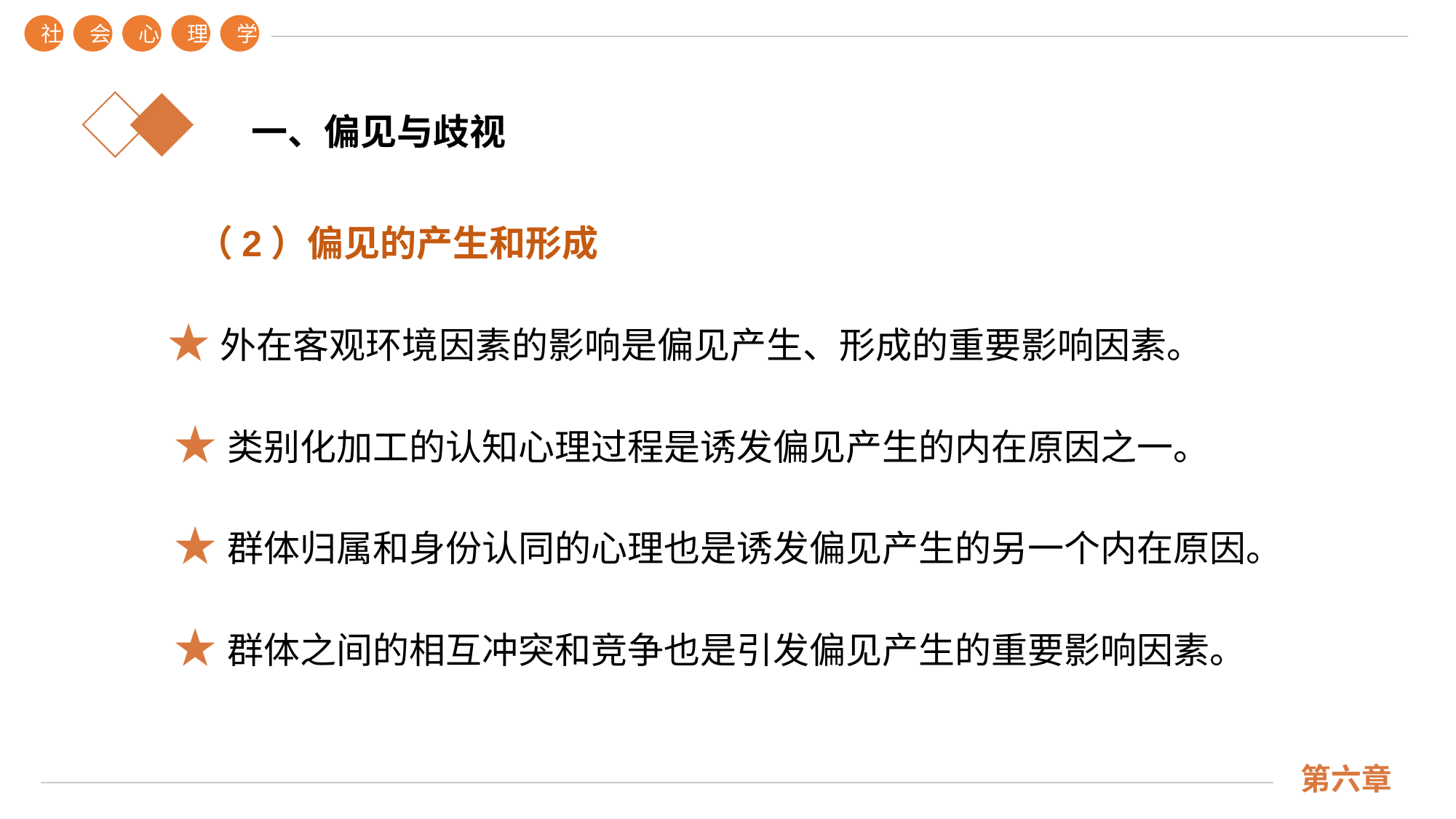

一、偏见与歧视
   （2）偏见的产生和形成
 ★外在客观环境因素的影响是偏见产生、形成的重要影响因素。
  ★类别化加工的认知心理过程是诱发偏见产生的内在原因之一。
  ★群体归属和身份认同的心理也是诱发偏见产生的另一个内在原因。
  ★群体之间的相互冲突和竞争也是引发偏见产生的重要影响因素。